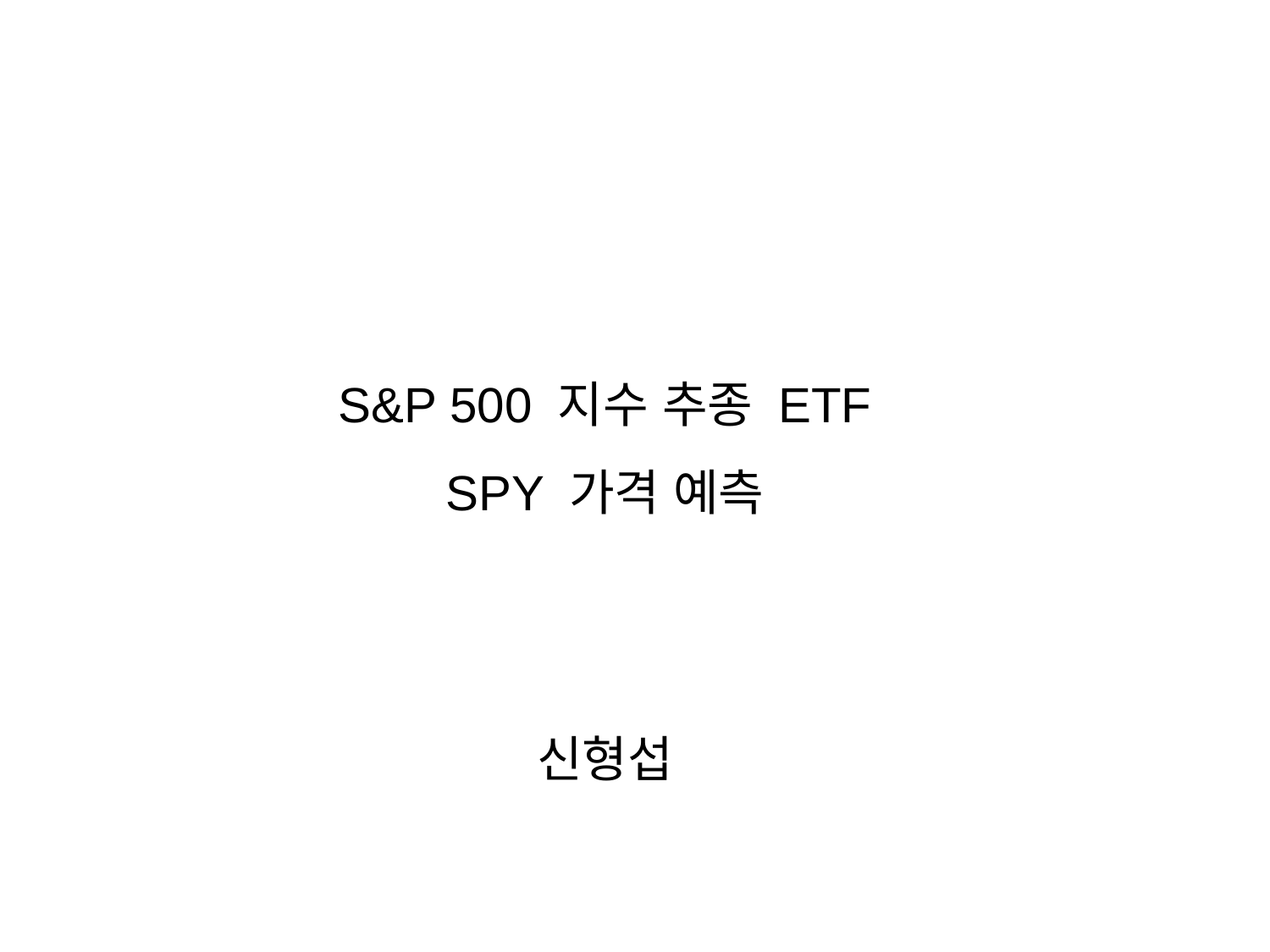

S&P 500 지수 추종 ETF
SPY 가격 예측

신형섭